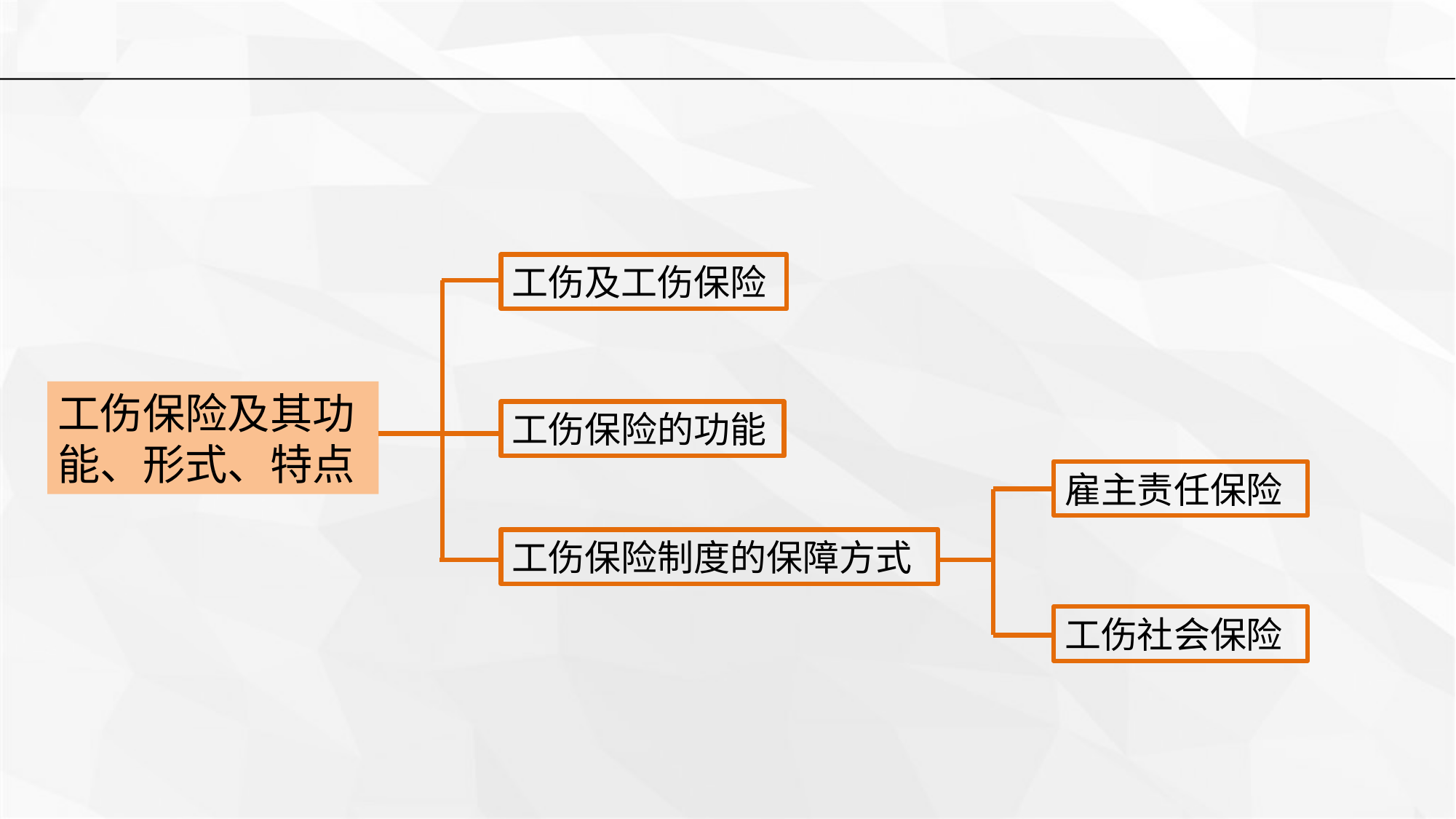

工伤及工伤保险
工伤保险及其功能、形式、特点
工伤保险制度的保障方式
工伤社会保险
雇主责任保险
工伤保险的功能